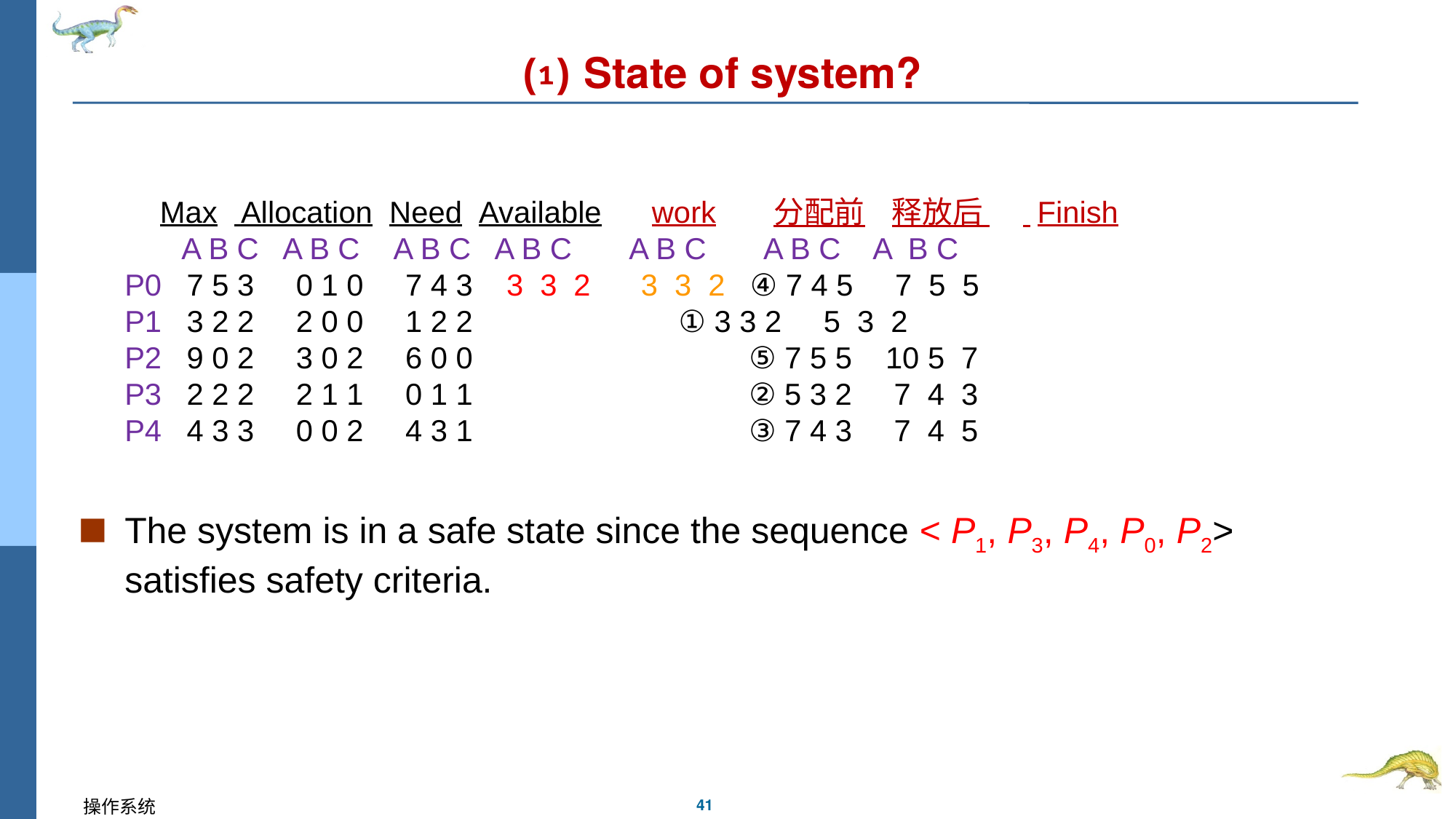

# ⑴ State of system?

          Max   Allocation  Need  Available      work      分配前    释放后       Finish
       A B C   A B C    A B C   A B C       A B C       A B C    A  B C
P0   7 5 3     0 1 0     7 4 3    3  3  2      3  3  2   ④ 7 4 5     7  5  5　
P1   3 2 2     2 0 0     1 2 2                   	 ① 3 3 2     5  3  2
P2   9 0 2     3 0 2     6 0 0                                 ⑤ 7 5 5    10 5  7
P3   2 2 2     2 1 1     0 1 1                                 ② 5 3 2     7  4  3
P4   4 3 3     0 0 2     4 3 1                                 ③ 7 4 3     7  4  5

The system is in a safe state since the sequence < P1, P3, P4, P0, P2> satisfies safety criteria.